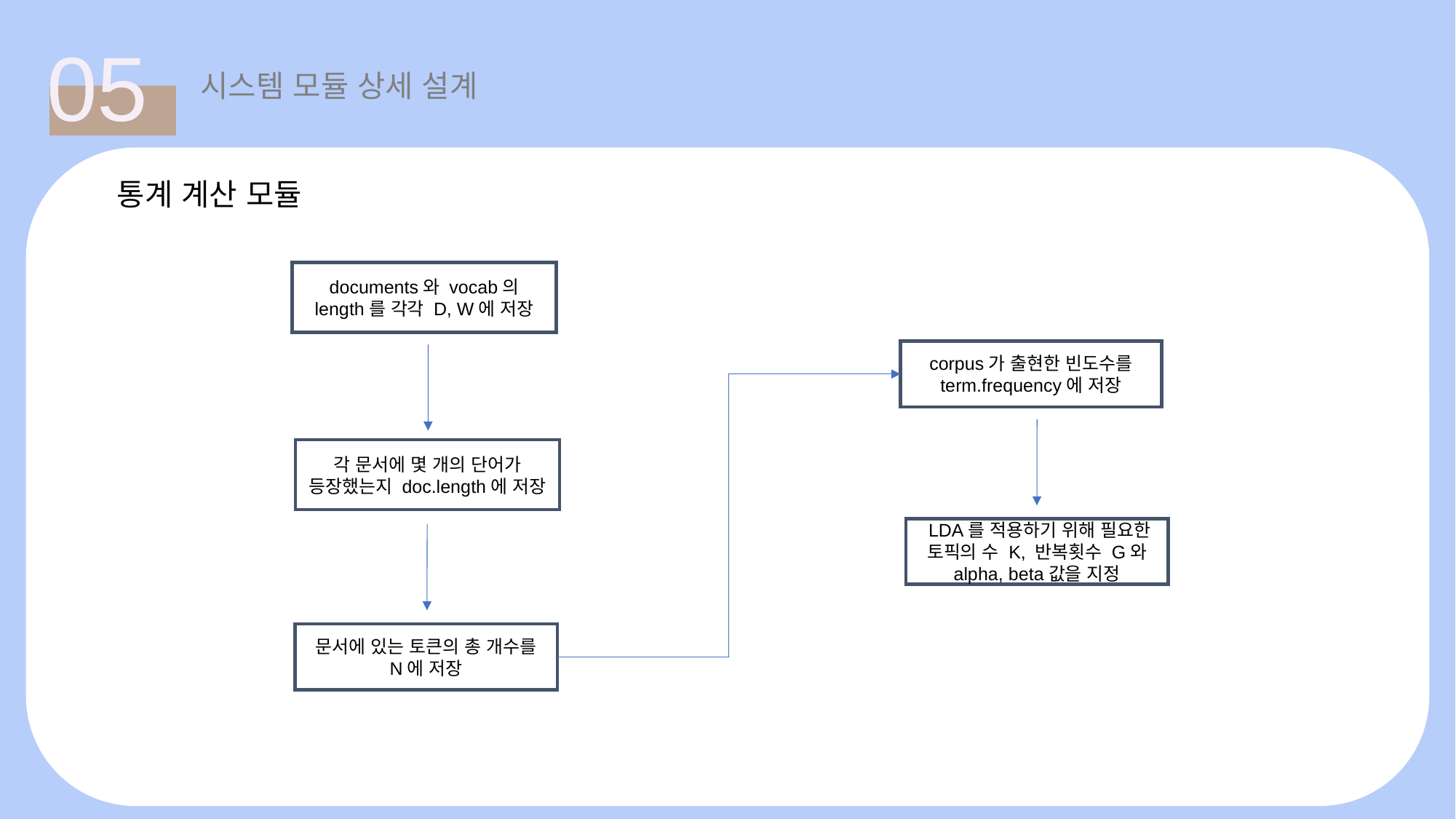

05
시스템 모듈 상세 설계

통계 계산 모듈
documents와 vocab의 length를 각각 D, W에 저장
corpus가 출현한 빈도수를 term.frequency에 저장
각 문서에 몇 개의 단어가 등장했는지 doc.length에 저장
 LDA를 적용하기 위해 필요한 토픽의 수 K, 반복횟수 G와 alpha, beta값을 지정
문서에 있는 토큰의 총 개수를 N에 저장